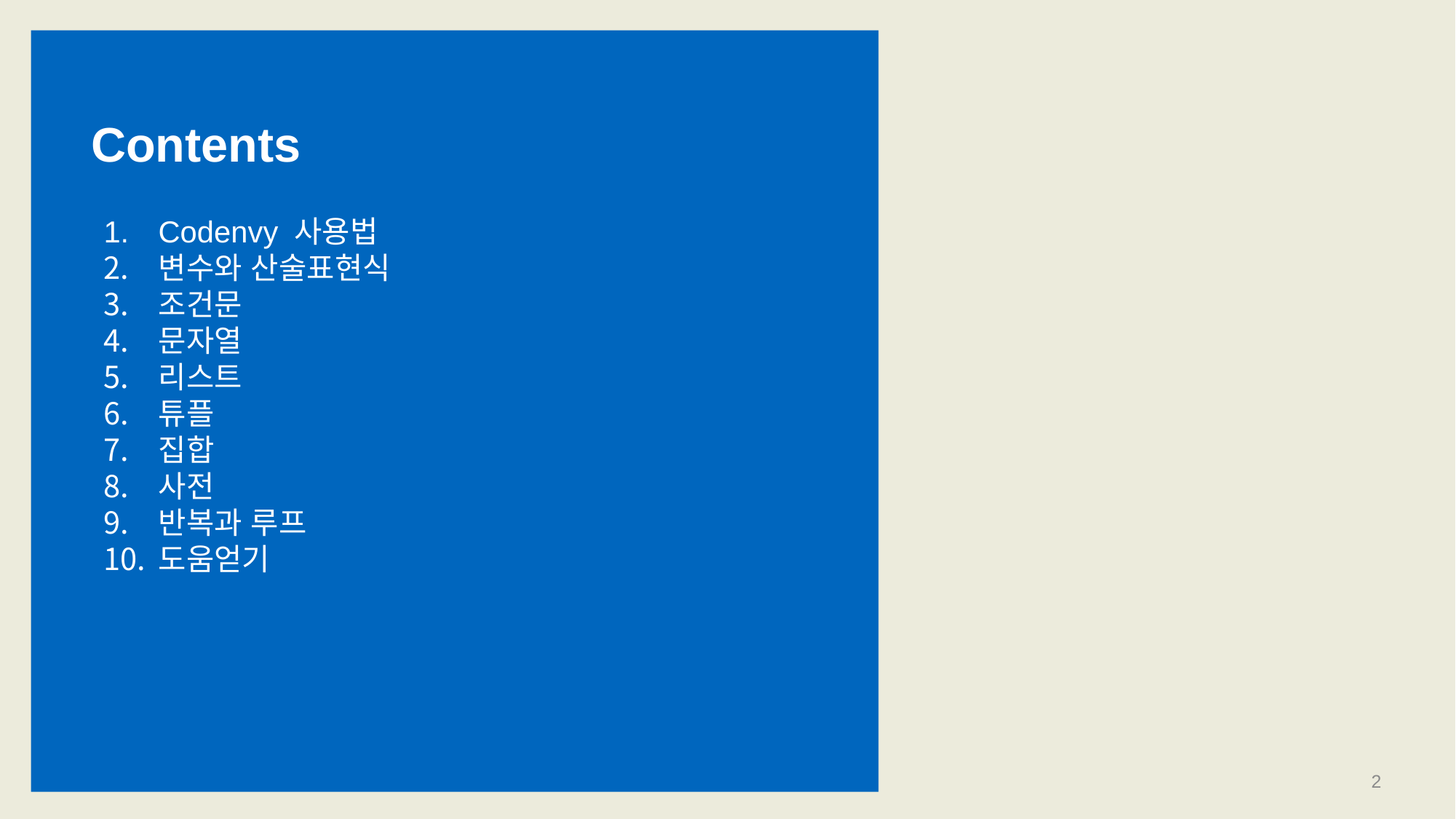

Contents
Codenvy 사용법
변수와 산술표현식
조건문
문자열
리스트
튜플
집합
사전
반복과 루프
도움얻기
2